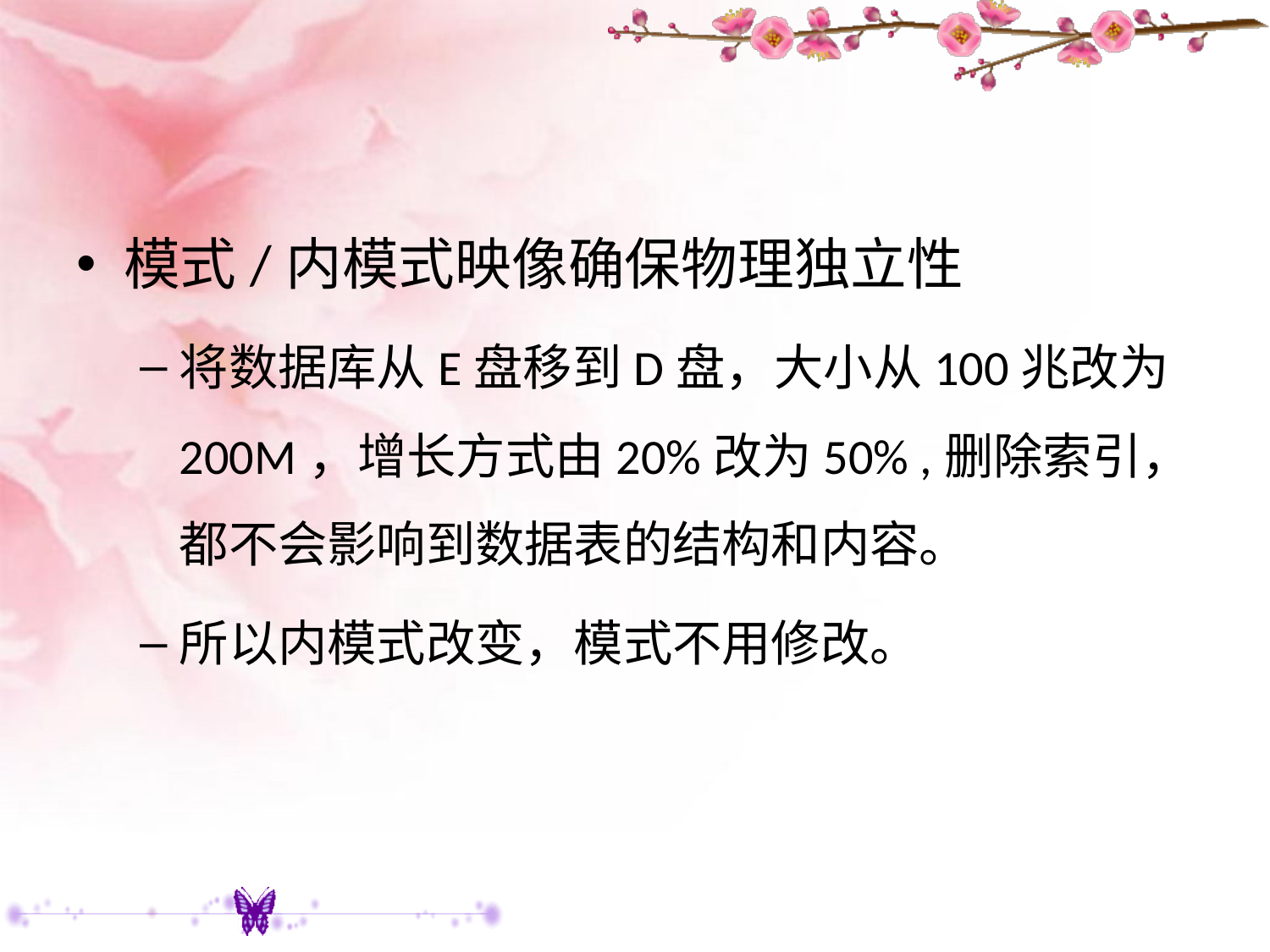

#
模式/内模式映像确保物理独立性
将数据库从E盘移到D盘，大小从100兆改为200M，增长方式由20%改为50% ,删除索引，都不会影响到数据表的结构和内容。
所以内模式改变，模式不用修改。